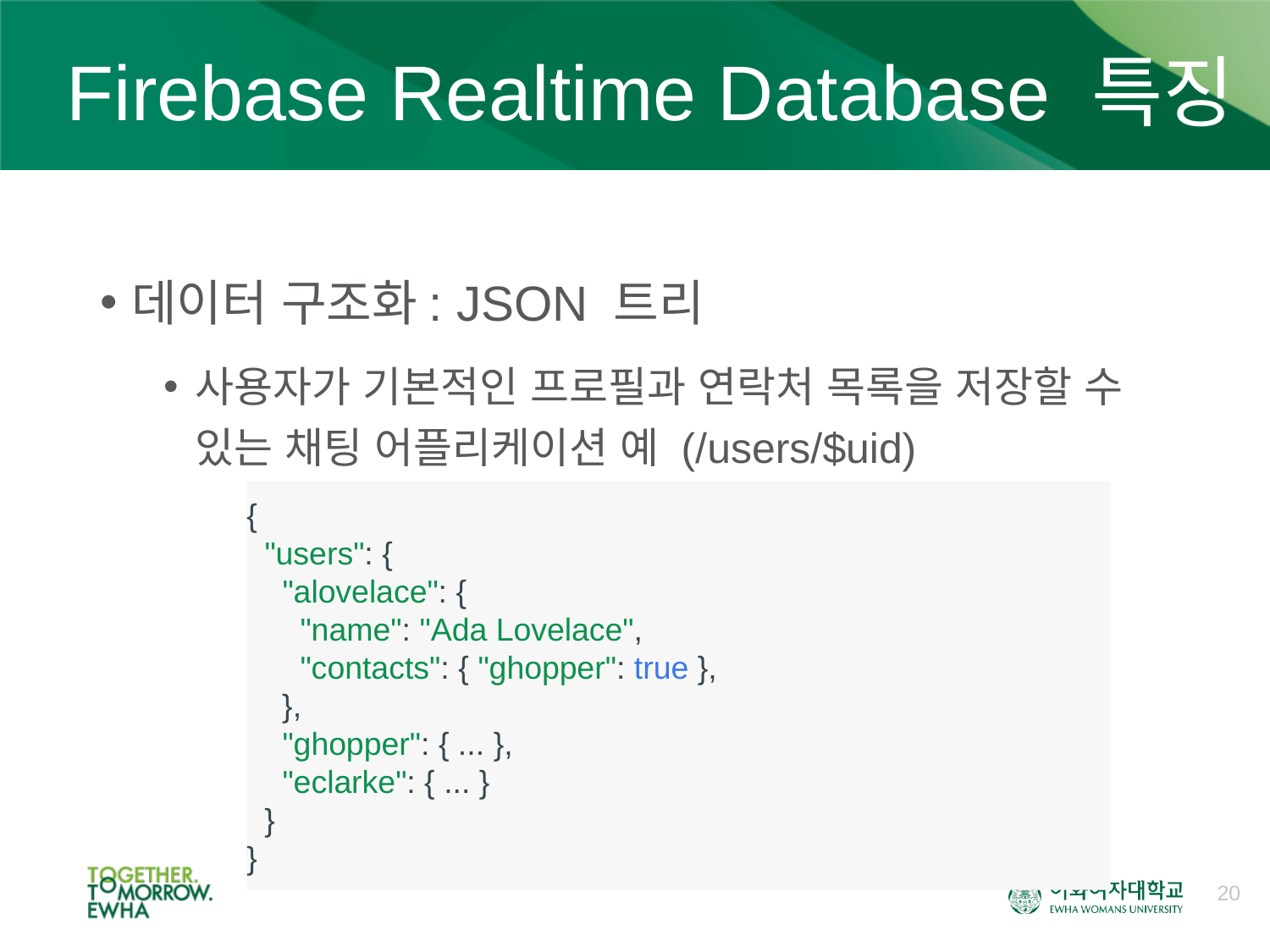

# Firebase Realtime Database 특징
데이터 구조화: JSON 트리
사용자가 기본적인 프로필과 연락처 목록을 저장할 수 있는 채팅 어플리케이션 예 (/users/$uid)
{
  "users": {
    "alovelace": {
      "name": "Ada Lovelace",
      "contacts": { "ghopper": true },
    },
    "ghopper": { ... },
    "eclarke": { ... }
  }
}
20